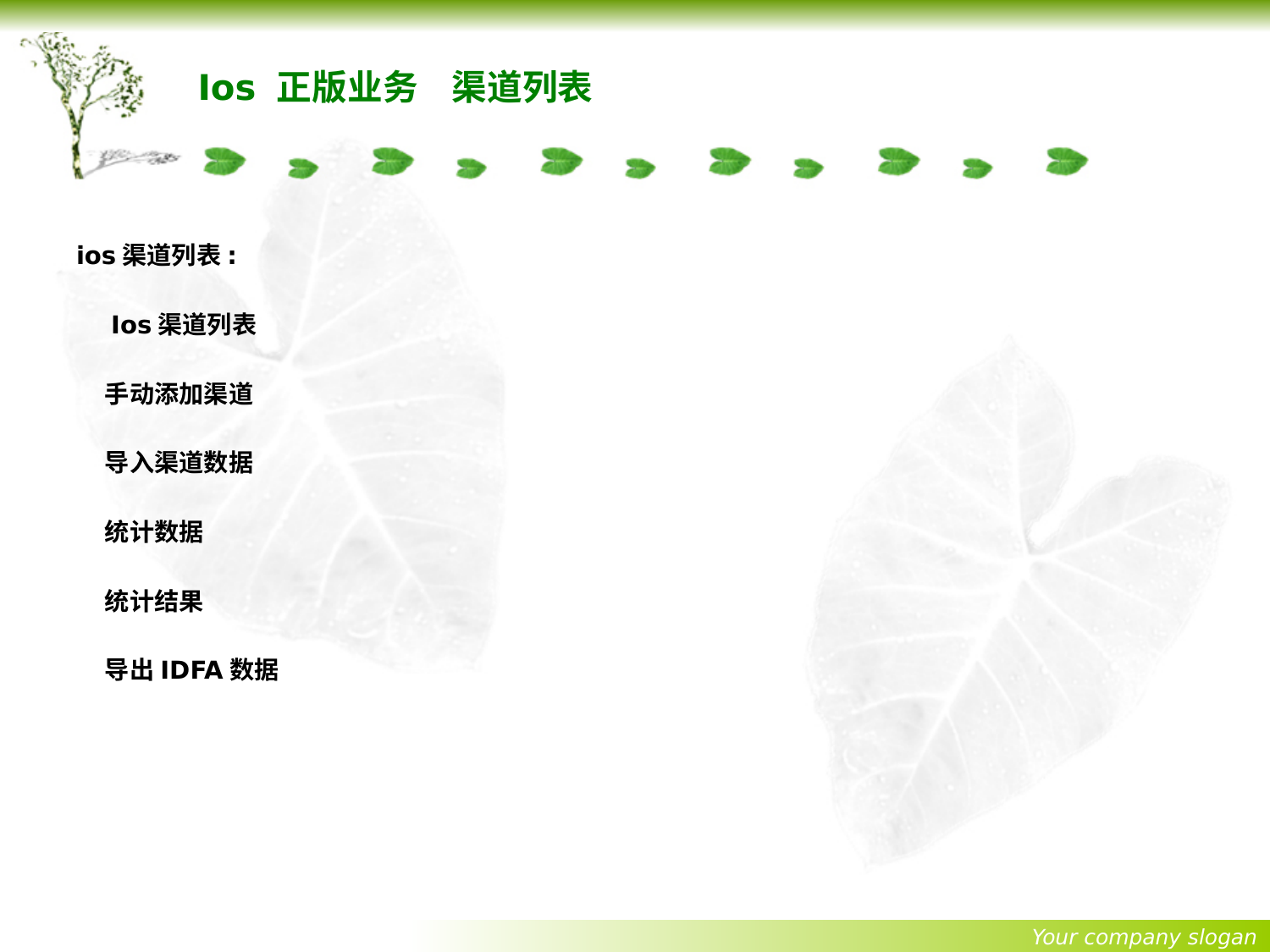

# Ios 正版业务	渠道列表

ios渠道列表:

    Ios渠道列表

    手动添加渠道

    导入渠道数据

    统计数据

    统计结果

    导出IDFA数据